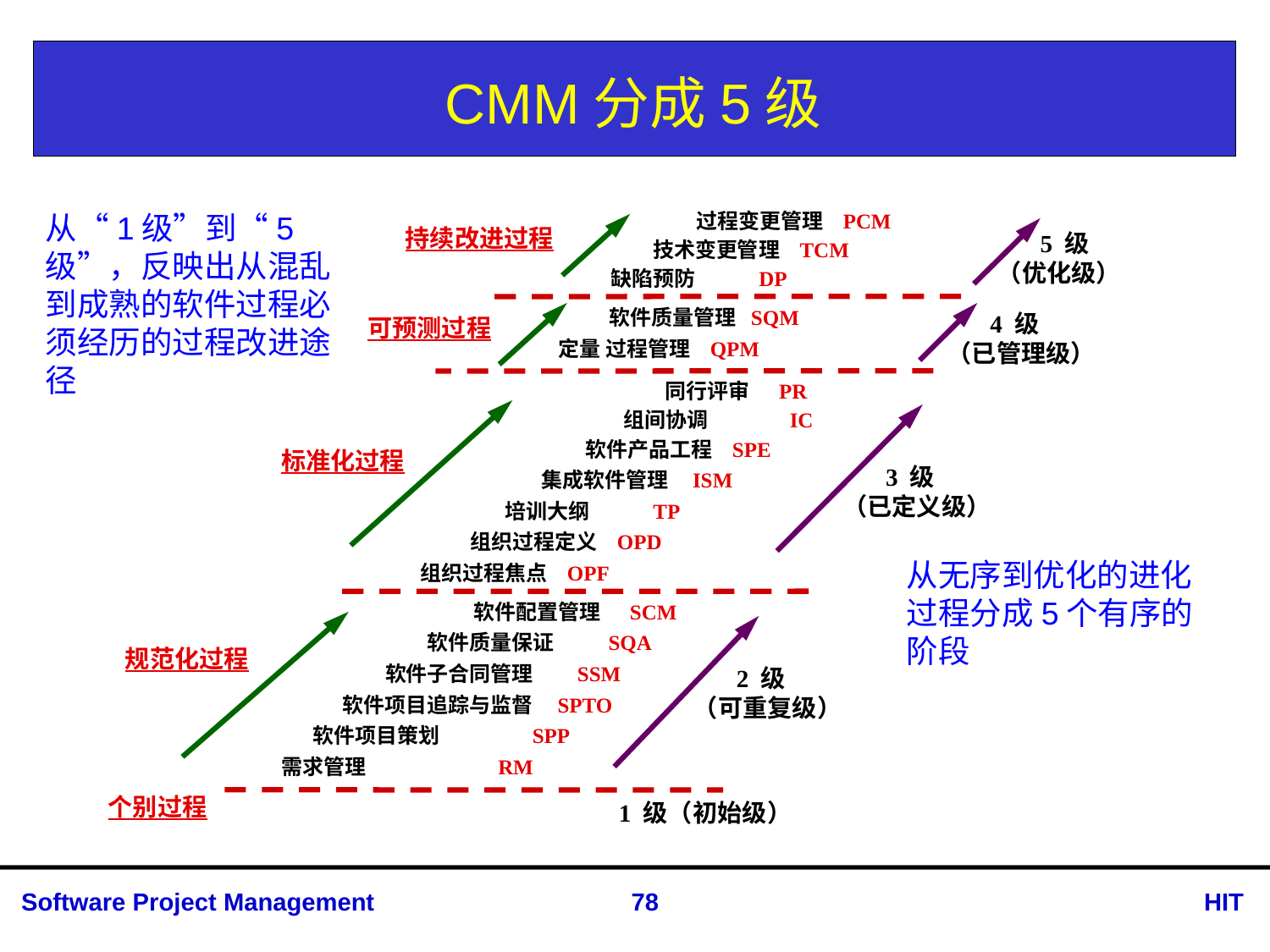

# CMM分成5级
从“1级”到“5级”，反映出从混乱到成熟的软件过程必须经历的过程改进途径

过程变更管理   PCM

技术变更管理   TCM

缺陷预防            DP

持续改进过程
       5 级
（优化级）

软件质量管理  SQM

定量 过程管理   QPM
       4 级
（已管理级）

可预测过程

同行评审     PR

组间协调	       IC

软件产品工程   SPE

集成软件管理    ISM

培训大纲            TP

组织过程定义   OPD

组织过程焦点   OPF

标准化过程
       3 级
（已定义级）

软件配置管理     SCM

软件质量保证          SQA

软件子合同管理        SSM

软件项目追踪与监督    SPTO

软件项目策划                  SPP

需求管理                          RM

规范化过程
       2 级
（可重复级）

个别过程

       1 级（初始级）
从无序到优化的进化过程分成5个有序的阶段